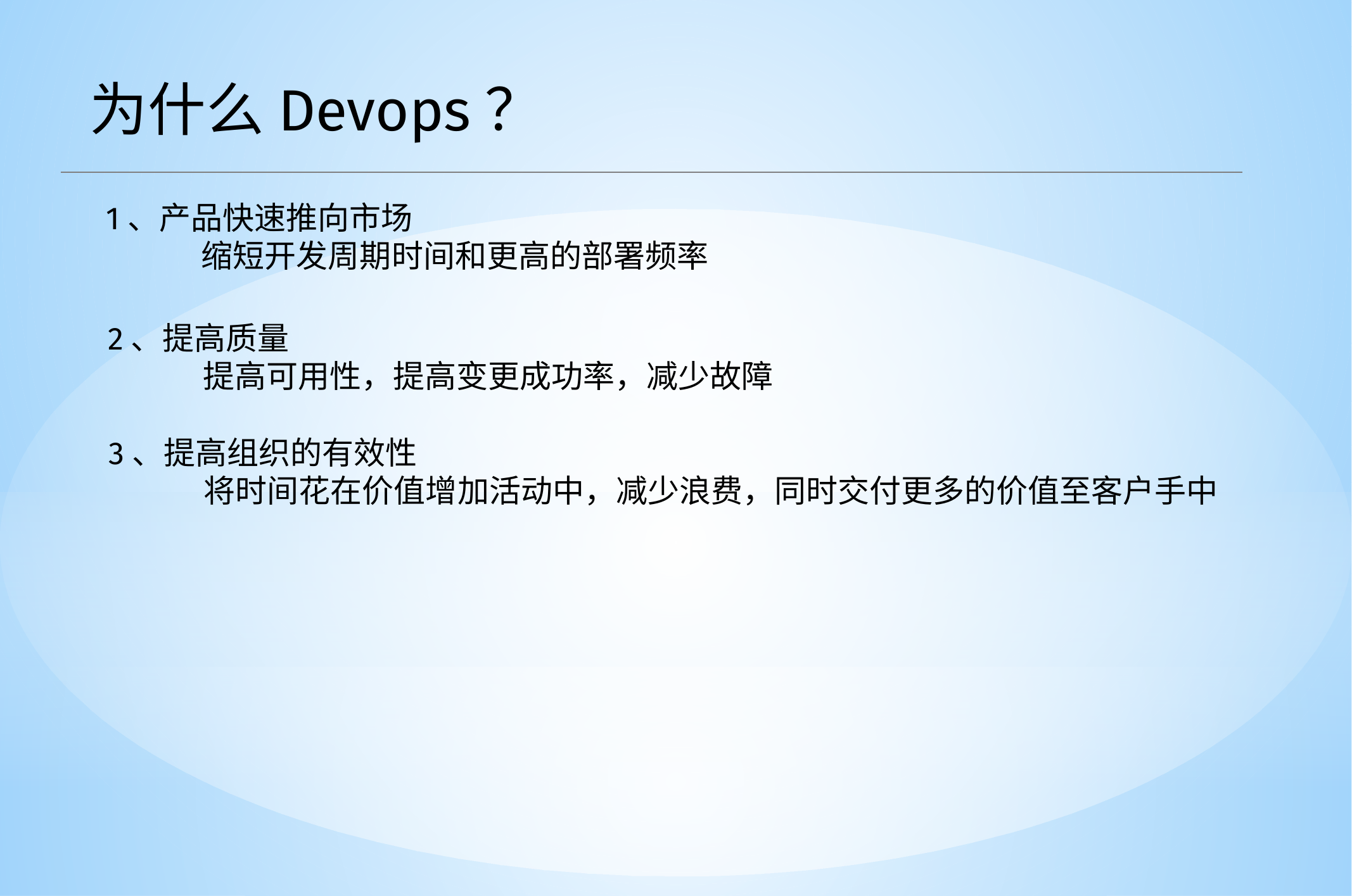

为什么Devops？
1、产品快速推向市场
	缩短开发周期时间和更高的部署频率
2、提高质量
	提高可用性，提高变更成功率，减少故障
3、提高组织的有效性
	将时间花在价值增加活动中，减少浪费，同时交付更多的价值至客户手中